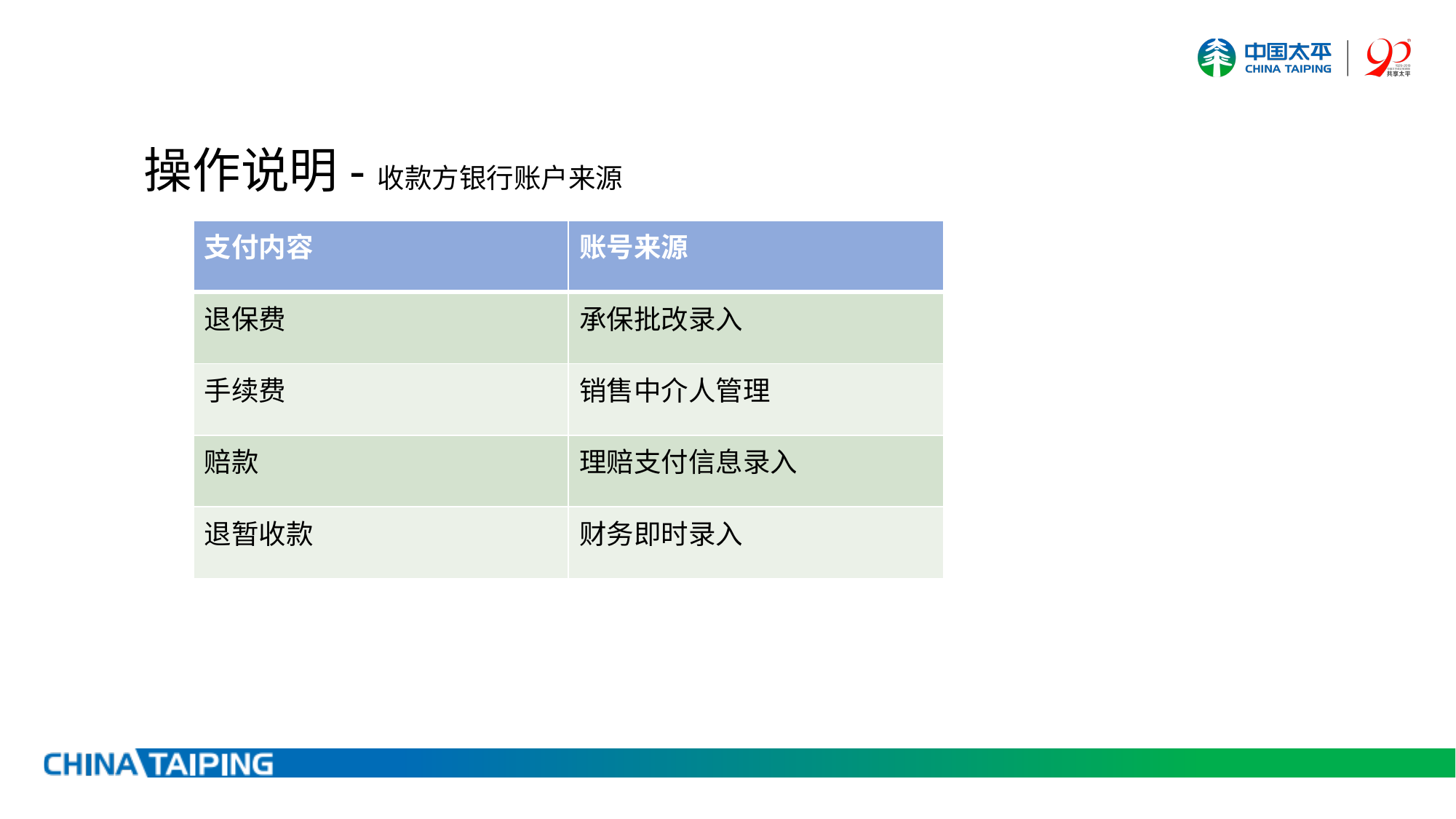

操作说明-收款方银行账户来源
| 支付内容 | 账号来源 |
| --- | --- |
| 退保费 | 承保批改录入 |
| 手续费 | 销售中介人管理 |
| 赔款 | 理赔支付信息录入 |
| 退暂收款 | 财务即时录入 |
43